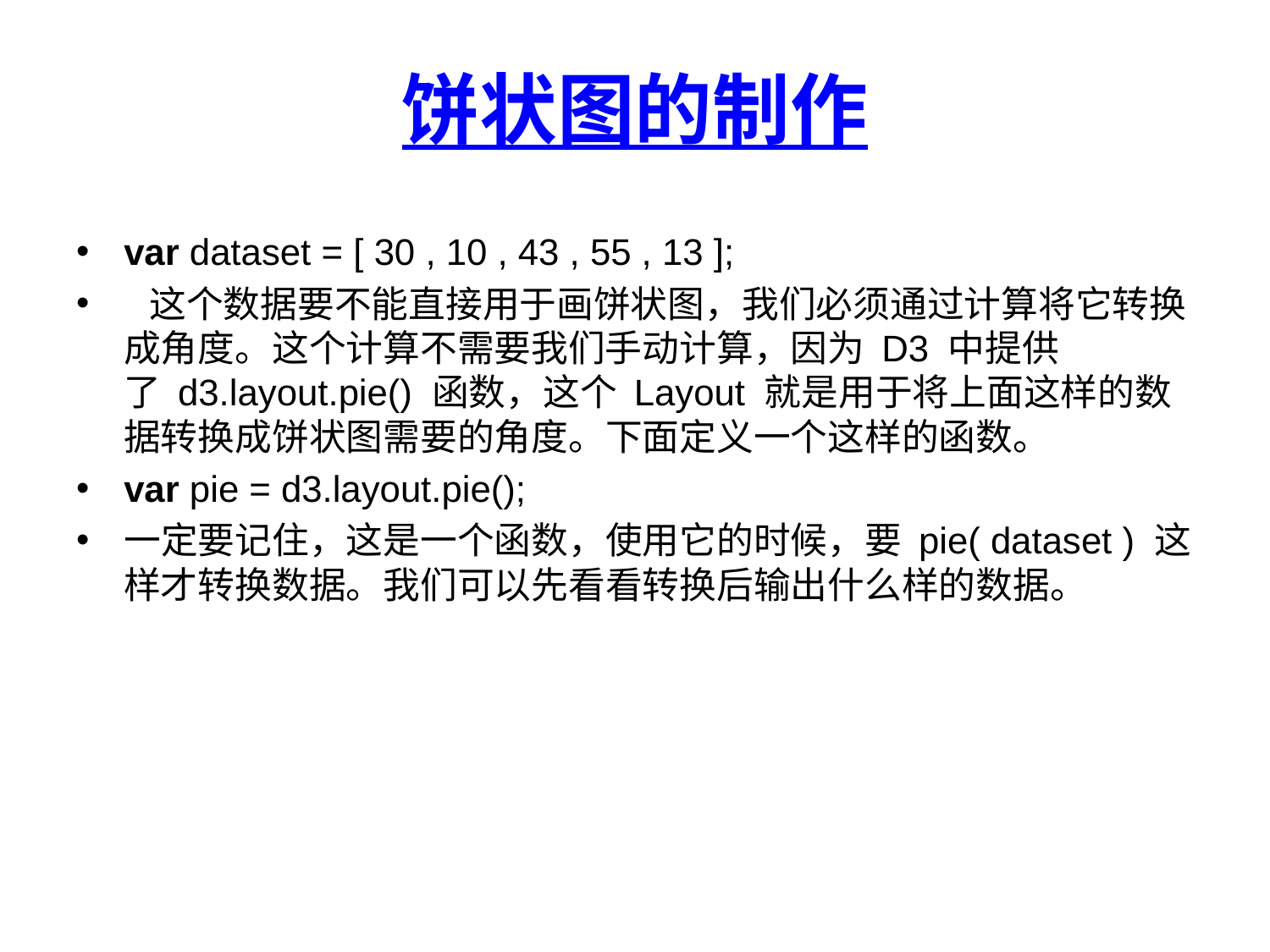

# 饼状图的制作
var dataset = [ 30 , 10 , 43 , 55 , 13 ];
  这个数据要不能直接用于画饼状图，我们必须通过计算将它转换成角度。这个计算不需要我们手动计算，因为 D3 中提供了 d3.layout.pie() 函数，这个 Layout 就是用于将上面这样的数据转换成饼状图需要的角度。下面定义一个这样的函数。
var pie = d3.layout.pie();
一定要记住，这是一个函数，使用它的时候，要 pie( dataset ) 这样才转换数据。我们可以先看看转换后输出什么样的数据。